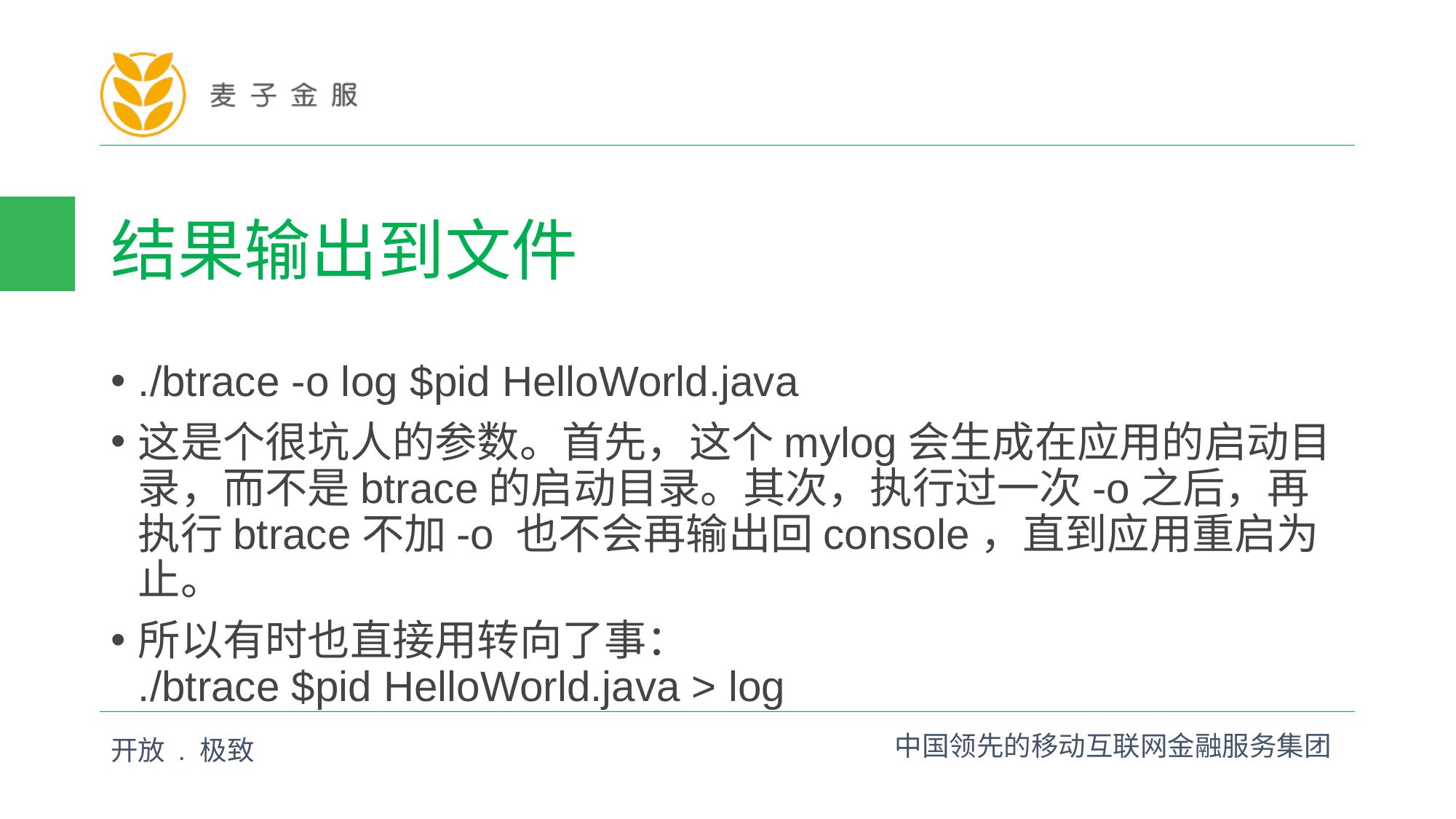

# 结果输出到文件

./btrace -o log $pid HelloWorld.java
这是个很坑人的参数。首先，这个mylog会生成在应用的启动目录，而不是btrace的启动目录。其次，执行过一次-o之后，再执行btrace不加-o 也不会再输出回console，直到应用重启为止。
所以有时也直接用转向了事：
./btrace $pid HelloWorld.java > log